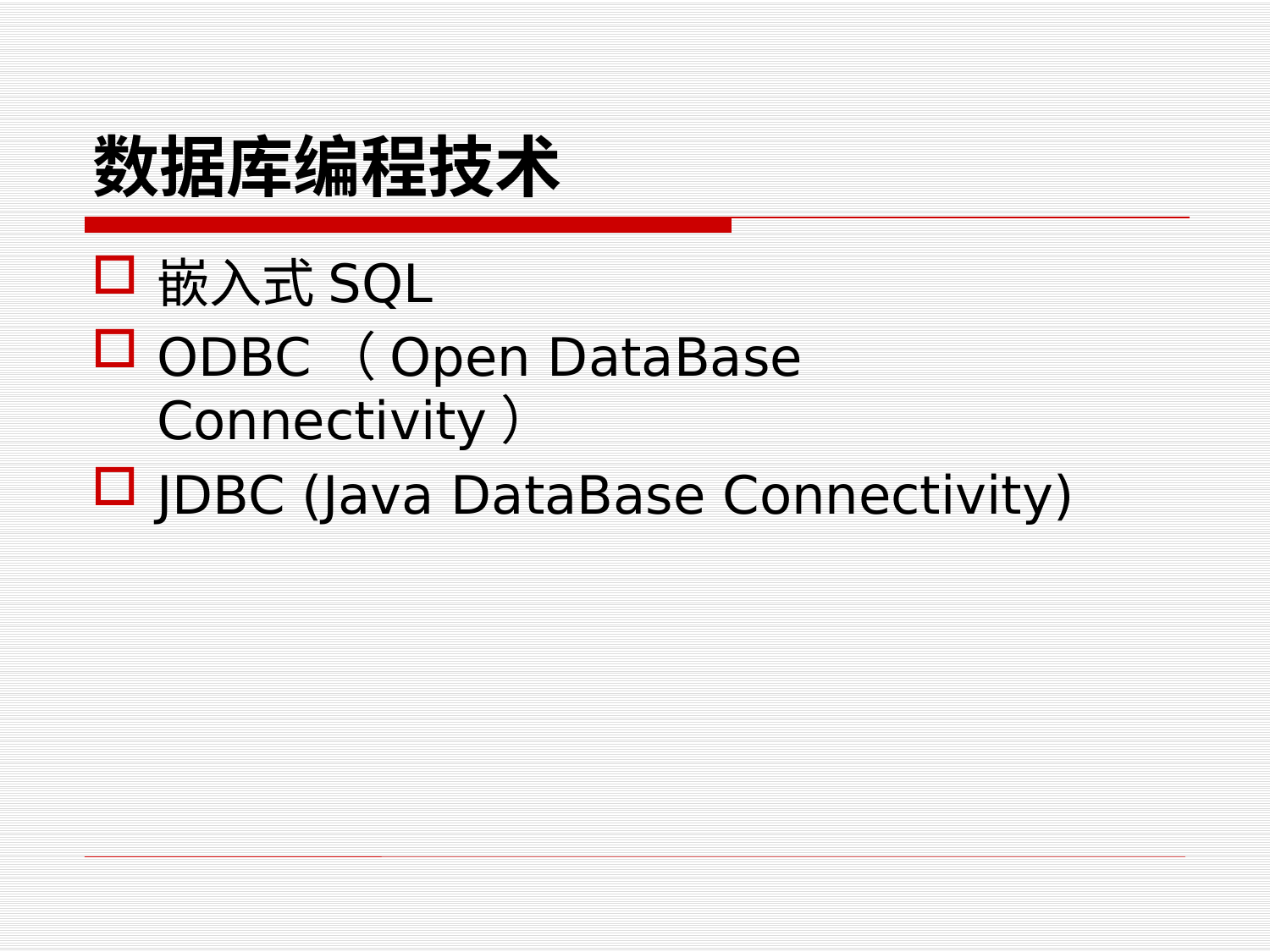

# 数据库编程技术
嵌入式SQL
ODBC（Open DataBase Connectivity）
JDBC (Java DataBase Connectivity)